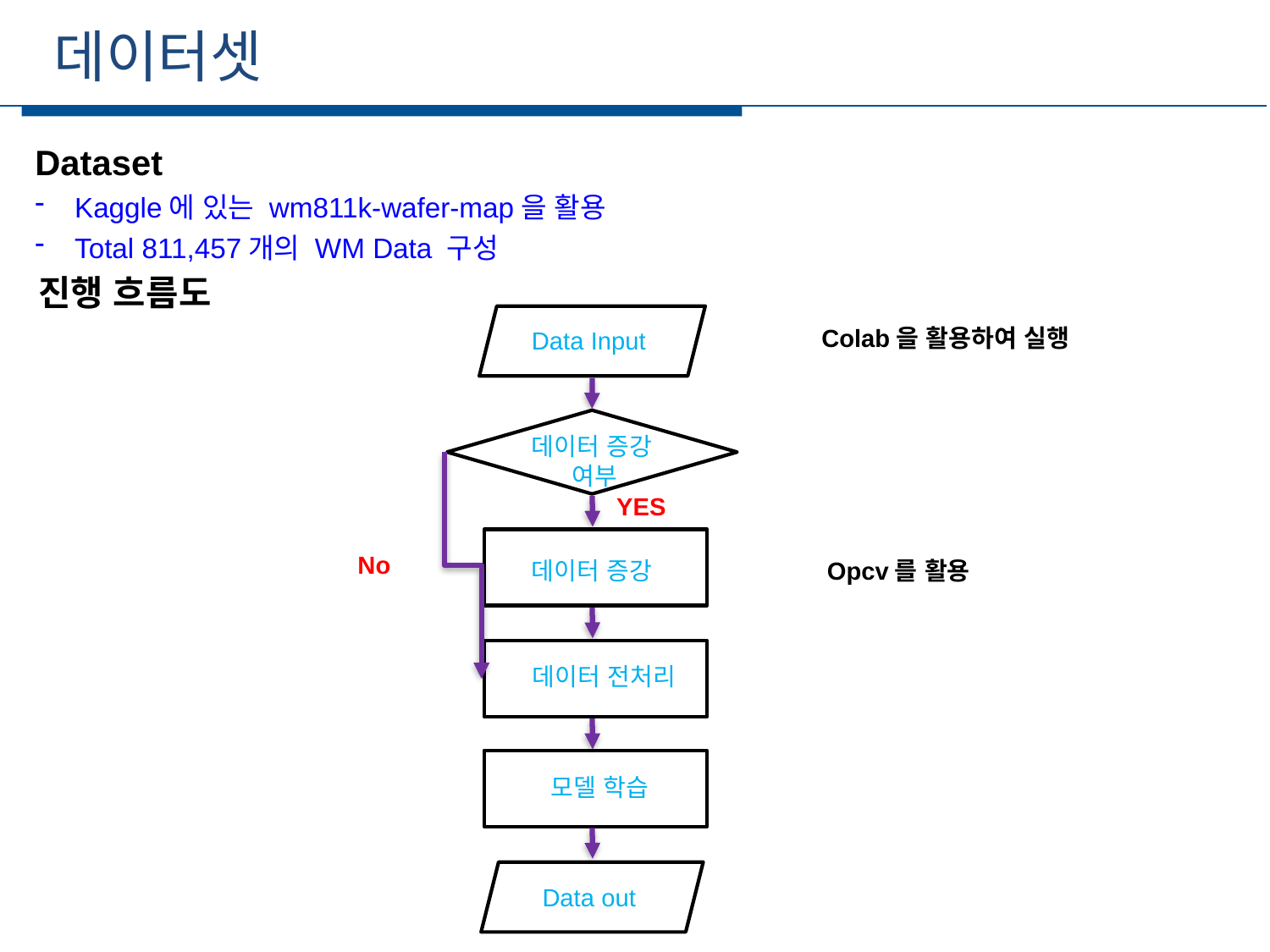

데이터셋

Dataset
Kaggle에 있는 wm811k-wafer-map을 활용
Total 811,457개의 WM Data 구성
진행 흐름도

Colab을 활용하여 실행
Data Input

데이터 증강
     여부
YES

No
Opcv를 활용
데이터 증강

데이터 전처리

모델 학습

Data out